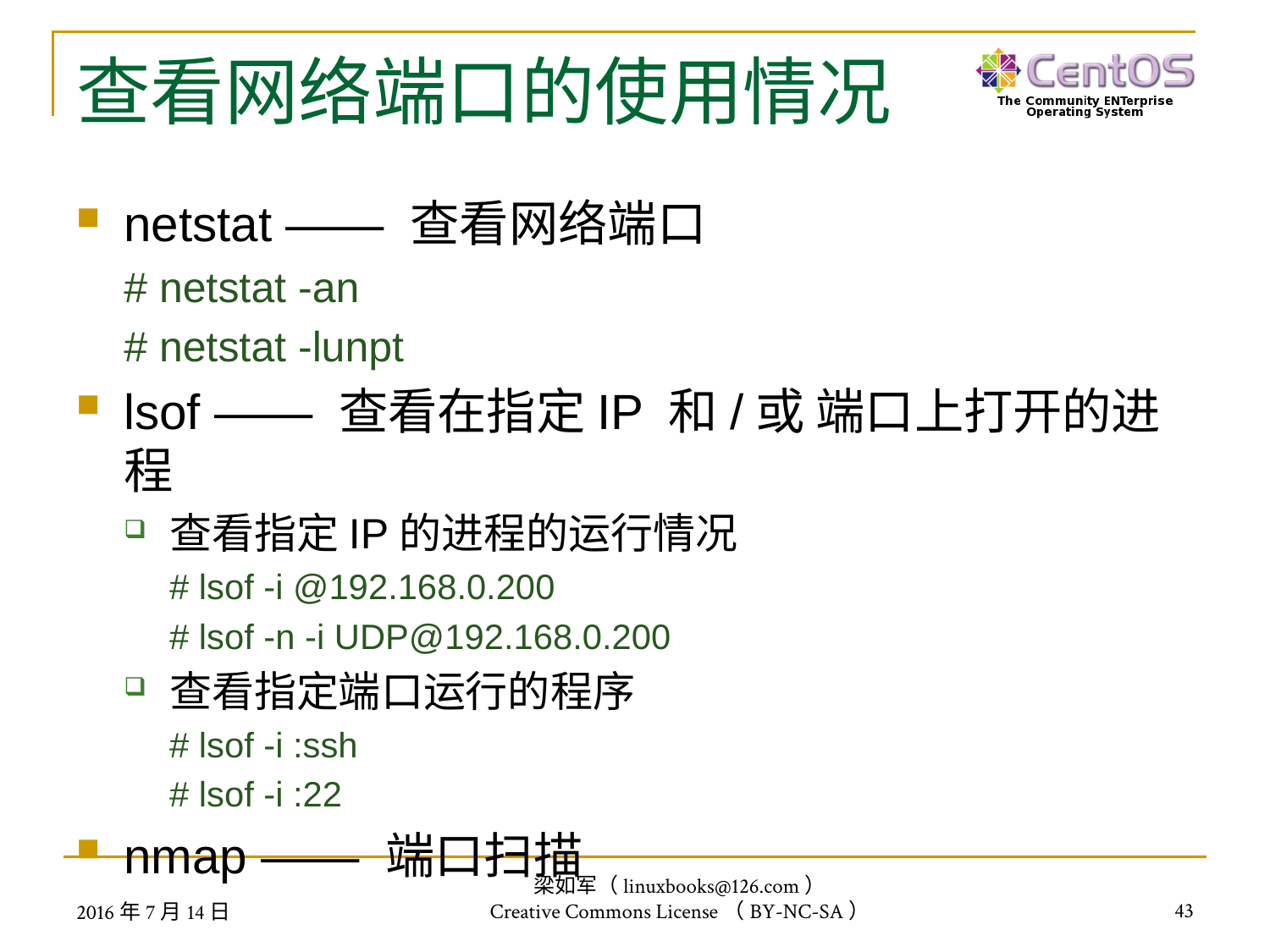

# 查看网络端口的使用情况
netstat —— 查看网络端口
# netstat -an
# netstat -lunpt
lsof —— 查看在指定IP 和/或 端口上打开的进程
查看指定IP的进程的运行情况
# lsof -i @192.168.0.200
# lsof -n -i UDP@192.168.0.200
查看指定端口运行的程序
# lsof -i :ssh
# lsof -i :22
nmap —— 端口扫描
梁如军（linuxbooks@126.com）
Creative Commons License（BY-NC-SA）
2016年7月14日
43